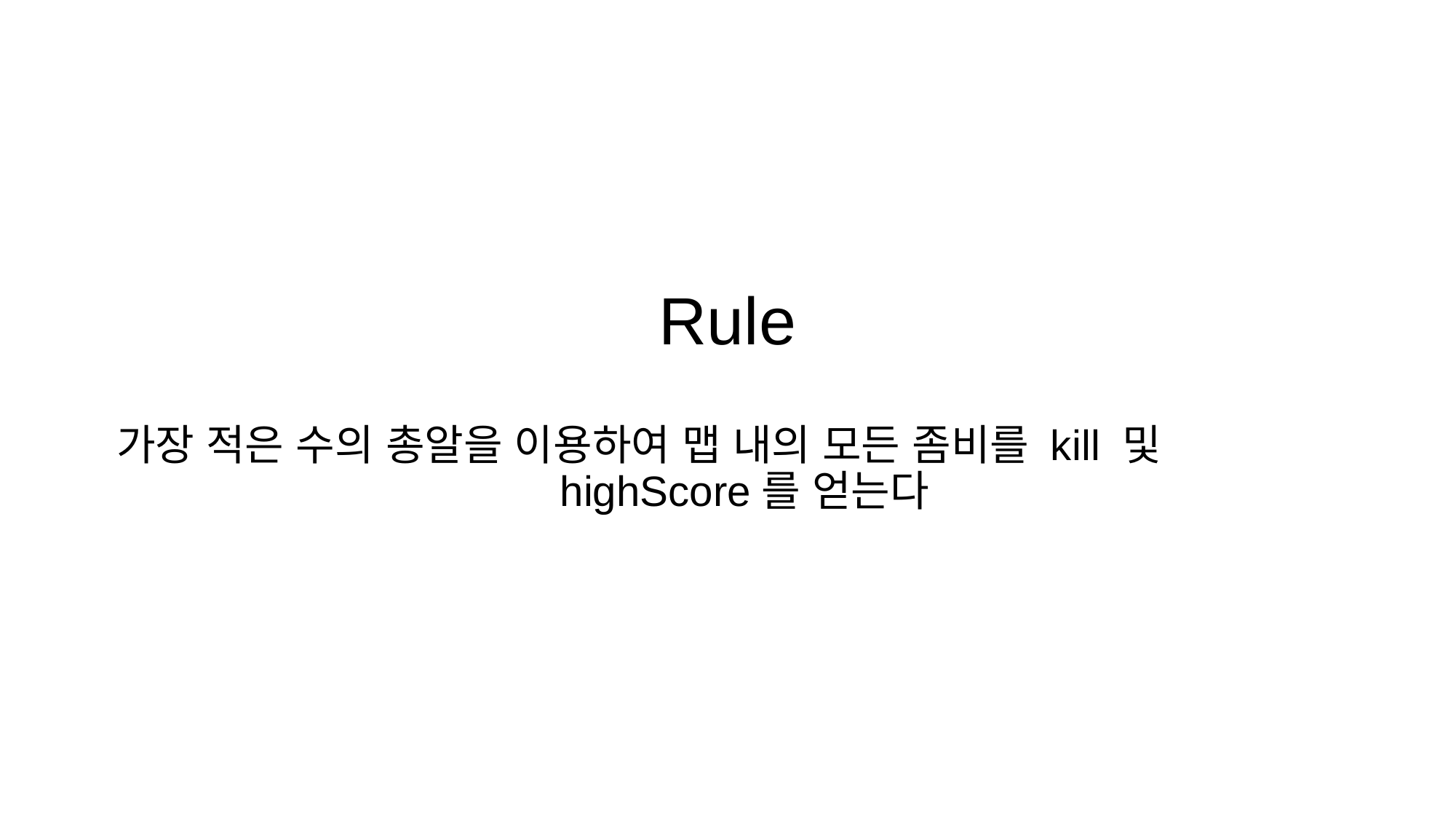

# Rule
가장 적은 수의 총알을 이용하여 맵 내의 모든 좀비를 kill 및                  highScore를 얻는다